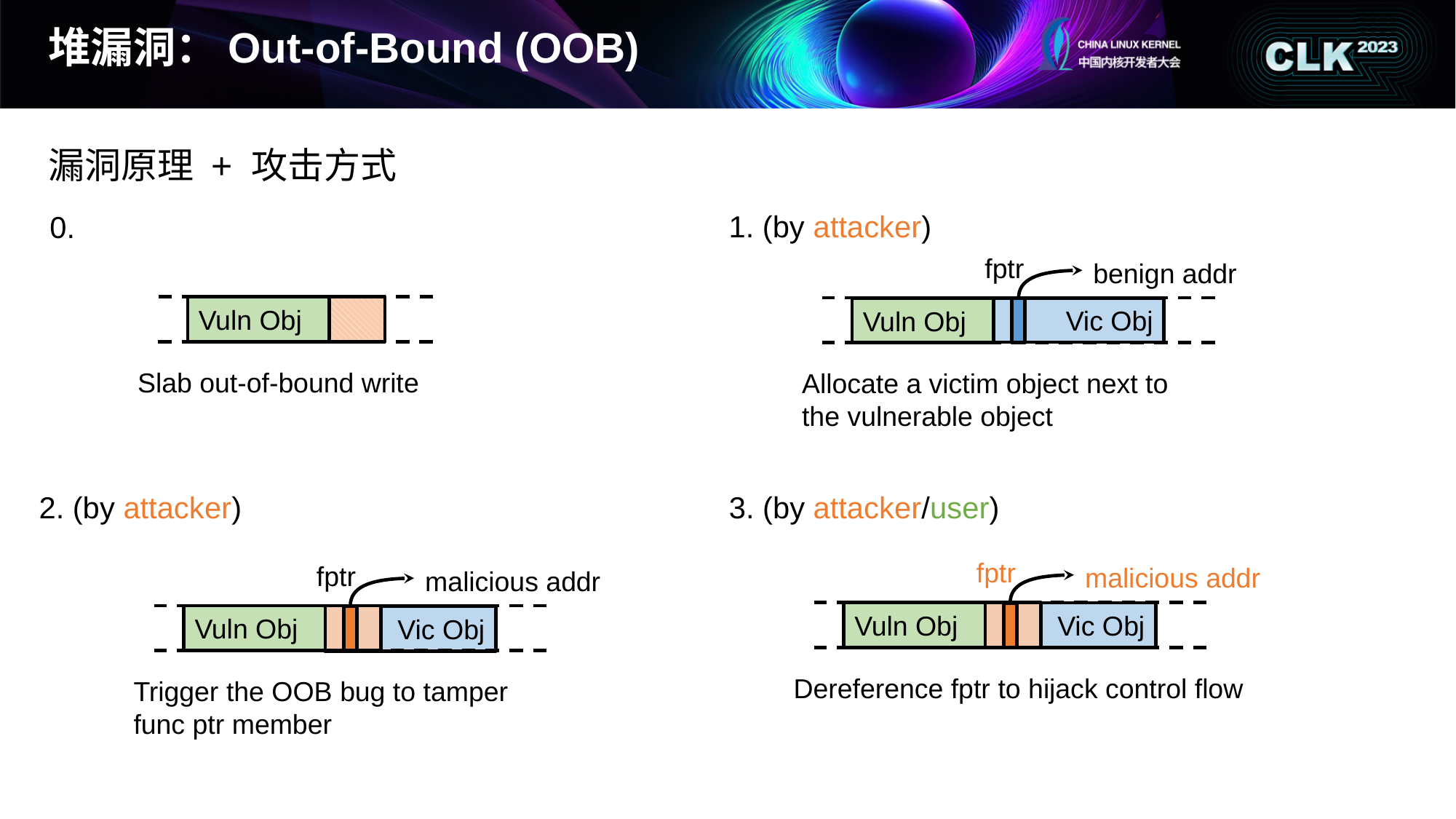

# 堆漏洞：Out-of-Bound (OOB)
漏洞原理 + 攻击方式
0.
1. (by attacker)
fptr
benign addr
Vuln Obj
Allocate a victim object next to the vulnerable object
Vic Obj

Vuln Obj
Slab out-of-bound write

3. (by attacker/user)
2. (by attacker)
fptr
malicious addr
Vuln Obj
Dereference fptr to hijack control flow

Vic Obj

fptr
malicious addr
Vuln Obj
Trigger the OOB bug to tamper func ptr member

Vic Obj